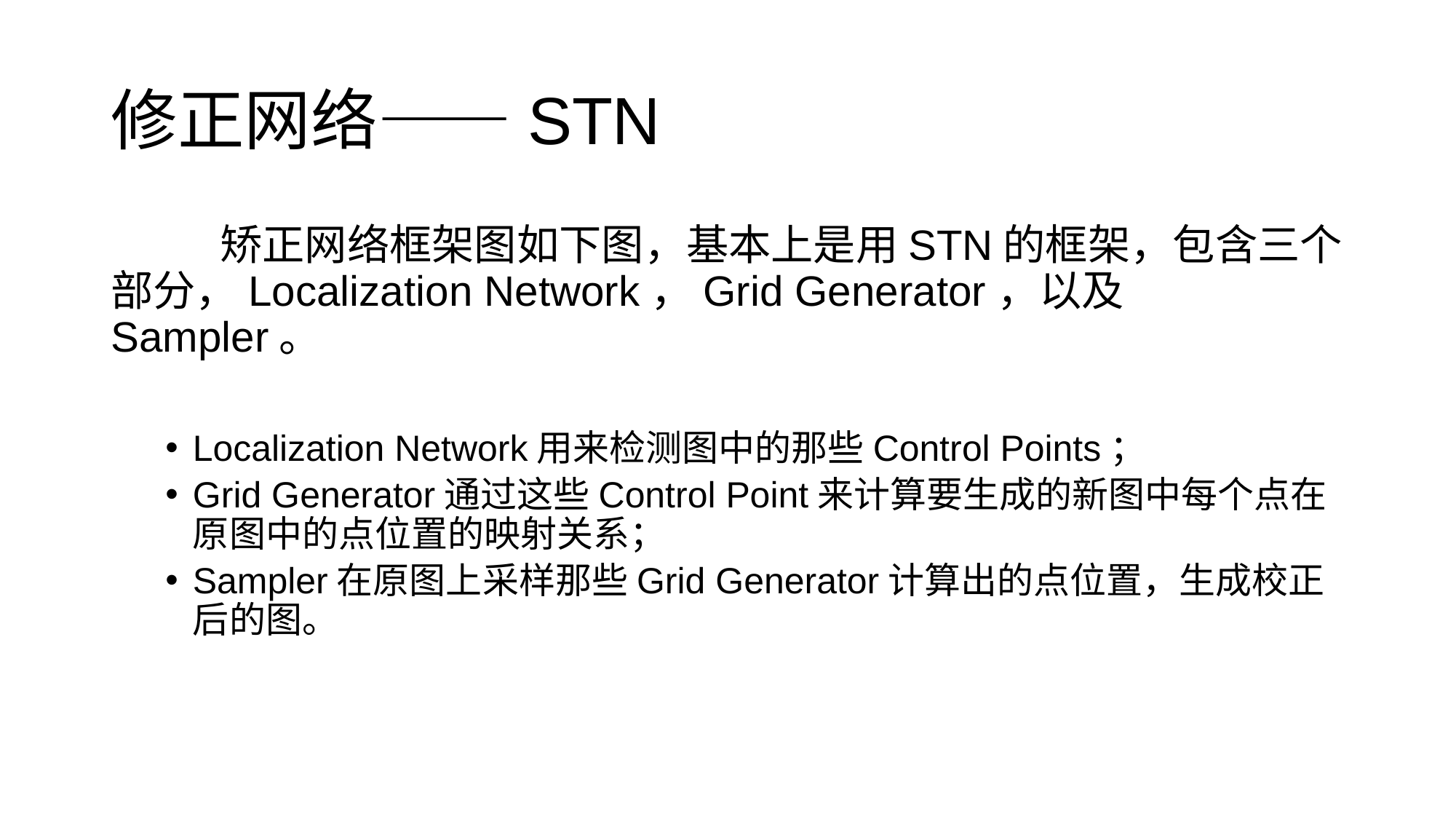

# 修正网络——STN
	矫正网络框架图如下图，基本上是用STN的框架，包含三个部分，Localization Network，Grid Generator，以及Sampler。

Localization Network用来检测图中的那些Control Points；
Grid Generator通过这些Control Point来计算要生成的新图中每个点在原图中的点位置的映射关系；
Sampler在原图上采样那些Grid Generator计算出的点位置，生成校正后的图。